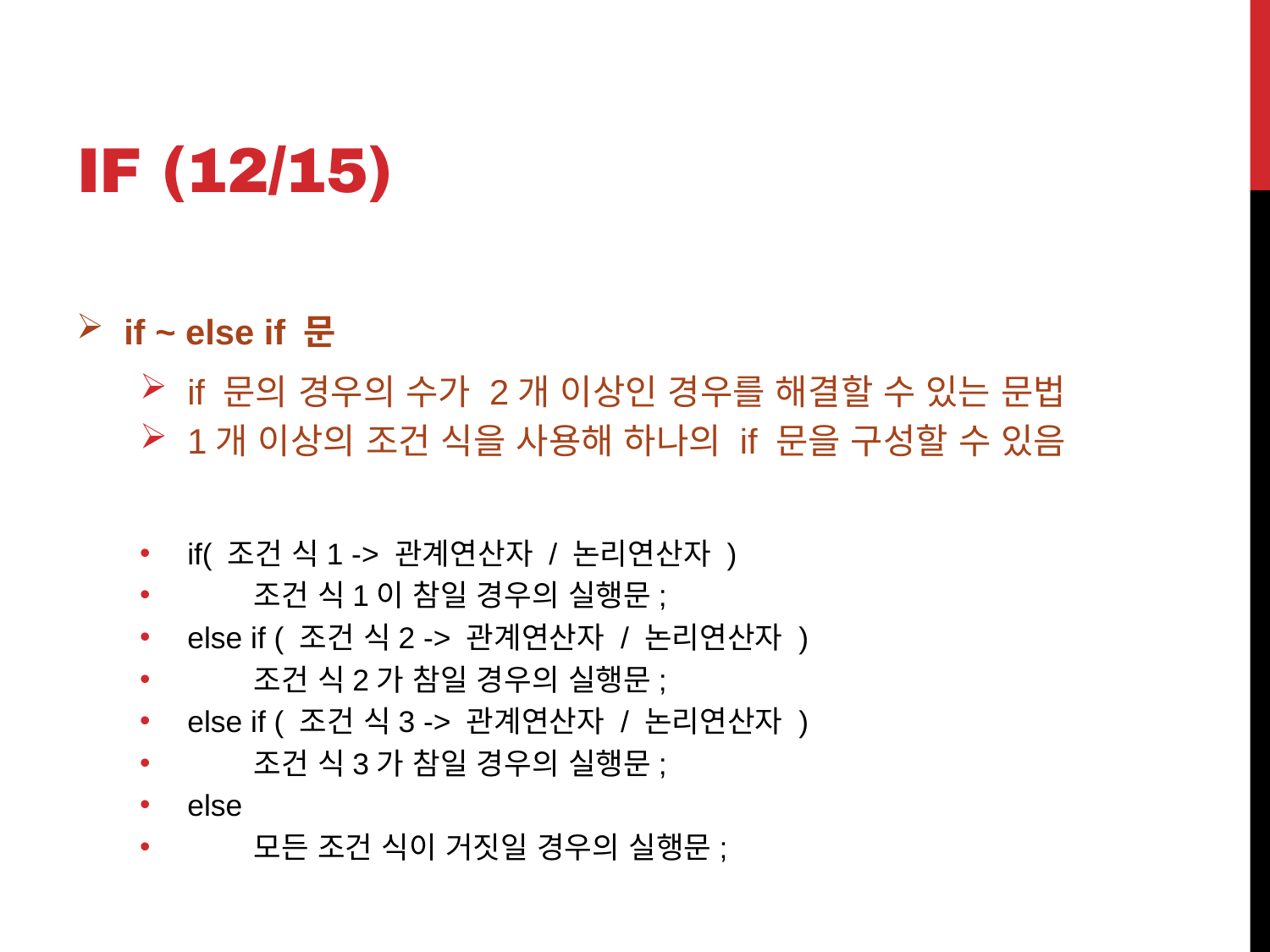

# if (12/15)

if ~ else if 문
if 문의 경우의 수가 2개 이상인 경우를 해결할 수 있는 문법
1개 이상의 조건 식을 사용해 하나의 if 문을 구성할 수 있음

if( 조건 식1 -> 관계연산자 / 논리연산자 )
       조건 식1이 참일 경우의 실행문;
else if ( 조건 식2 -> 관계연산자 / 논리연산자 )
       조건 식2가 참일 경우의 실행문;
else if ( 조건 식3 -> 관계연산자 / 논리연산자 )
       조건 식3가 참일 경우의 실행문;
else
       모든 조건 식이 거짓일 경우의 실행문;